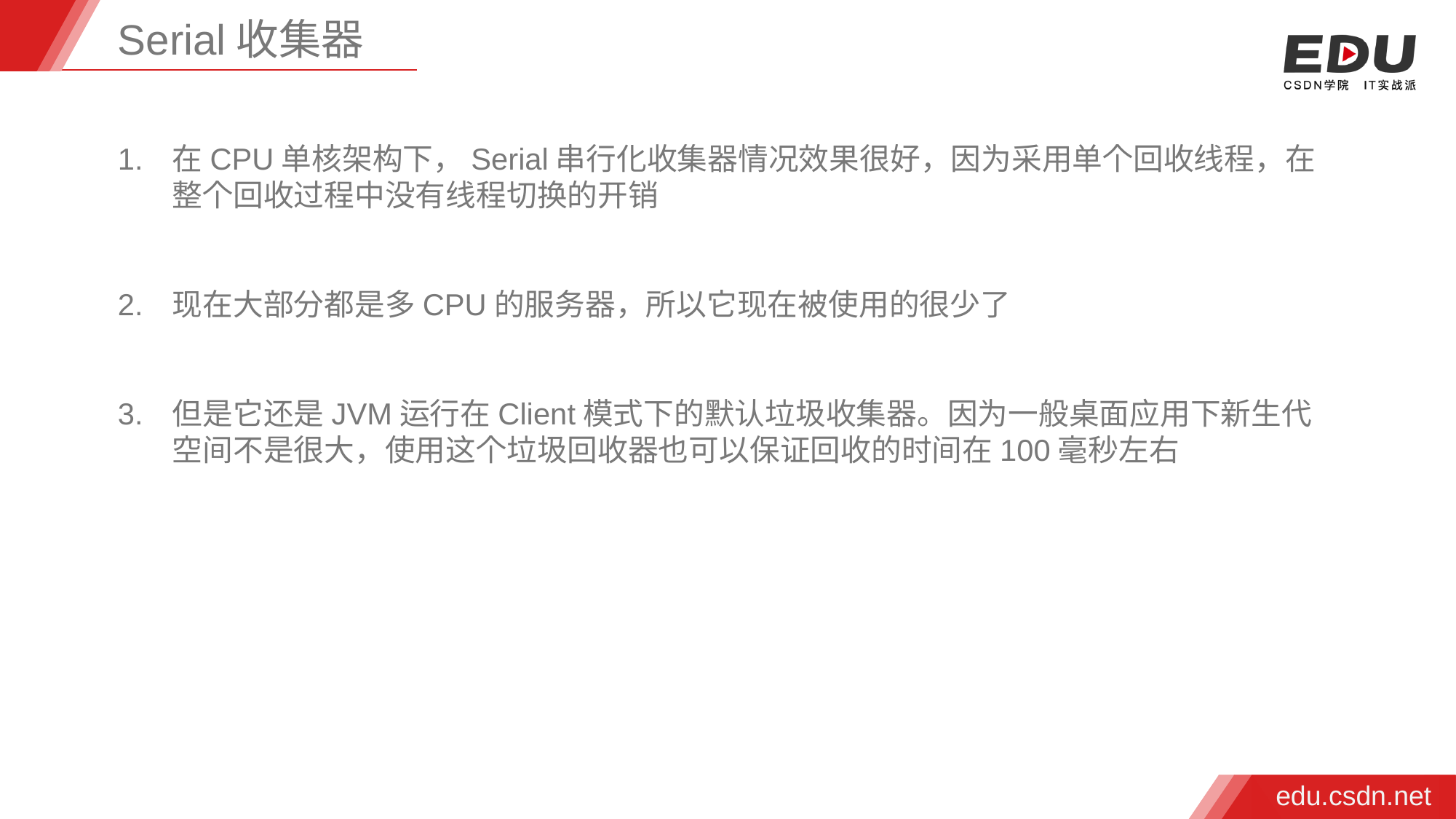

Serial收集器
在CPU单核架构下，Serial串行化收集器情况效果很好，因为采用单个回收线程，在整个回收过程中没有线程切换的开销

现在大部分都是多CPU的服务器，所以它现在被使用的很少了

但是它还是JVM运行在Client模式下的默认垃圾收集器。因为一般桌面应用下新生代空间不是很大，使用这个垃圾回收器也可以保证回收的时间在100毫秒左右
edu.csdn.net